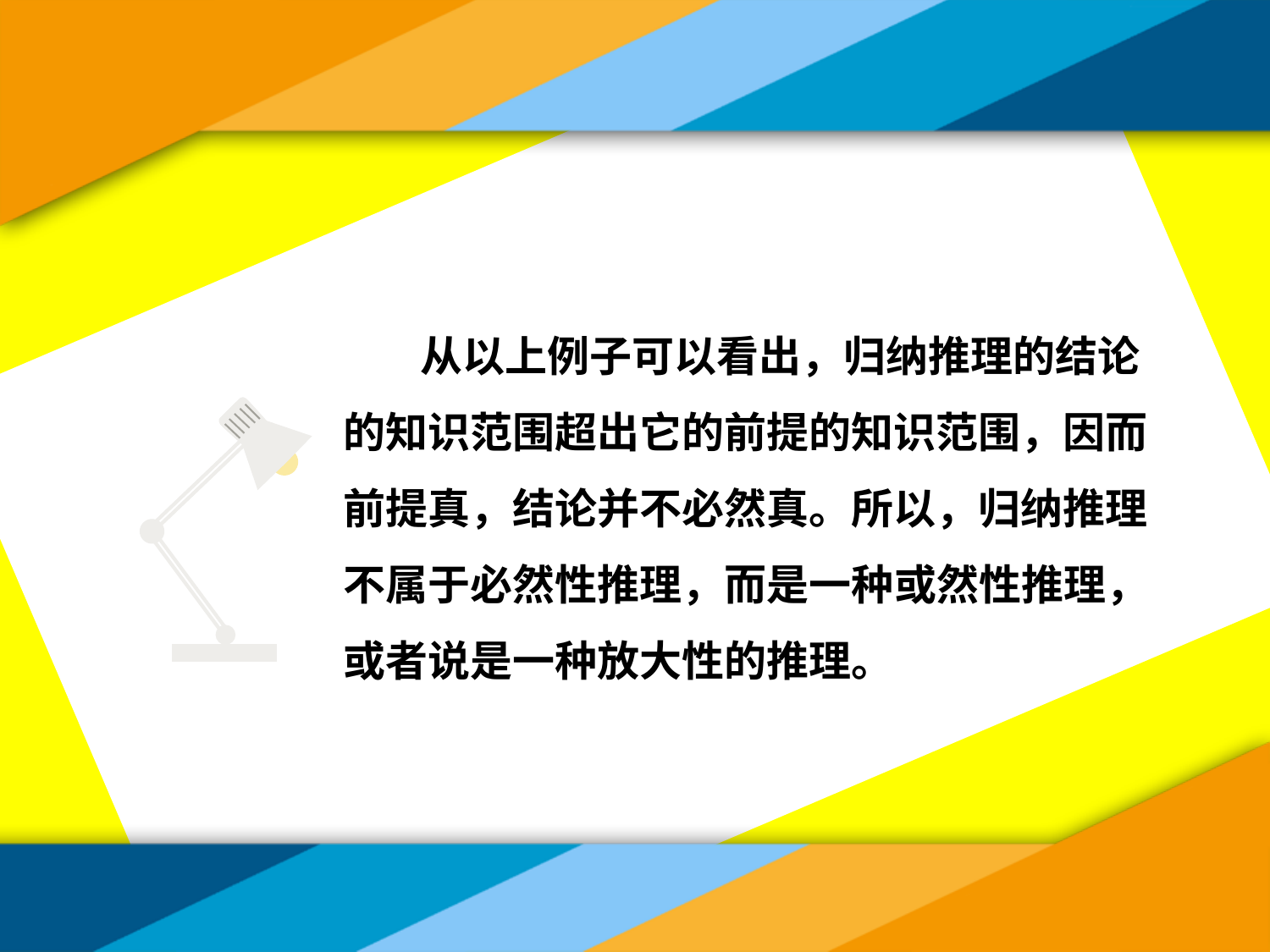

从以上例子可以看出，归纳推理的结论的知识范围超出它的前提的知识范围，因而前提真，结论并不必然真。所以，归纳推理不属于必然性推理，而是一种或然性推理，或者说是一种放大性的推理。